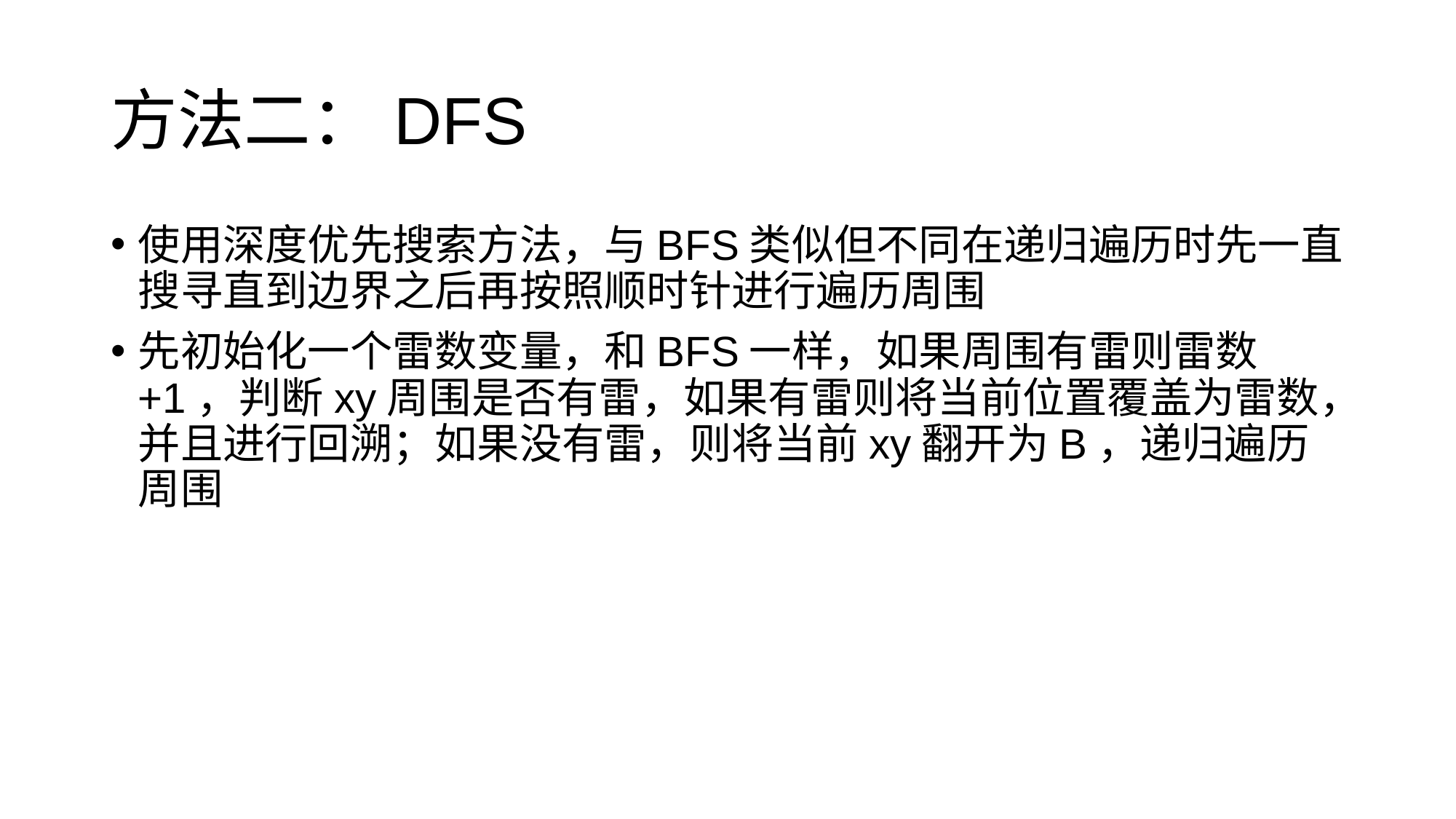

# 方法二：DFS
使用深度优先搜索方法，与BFS类似但不同在递归遍历时先一直搜寻直到边界之后再按照顺时针进行遍历周围
先初始化一个雷数变量，和BFS一样，如果周围有雷则雷数+1，判断xy周围是否有雷，如果有雷则将当前位置覆盖为雷数，并且进行回溯；如果没有雷，则将当前xy翻开为B，递归遍历周围